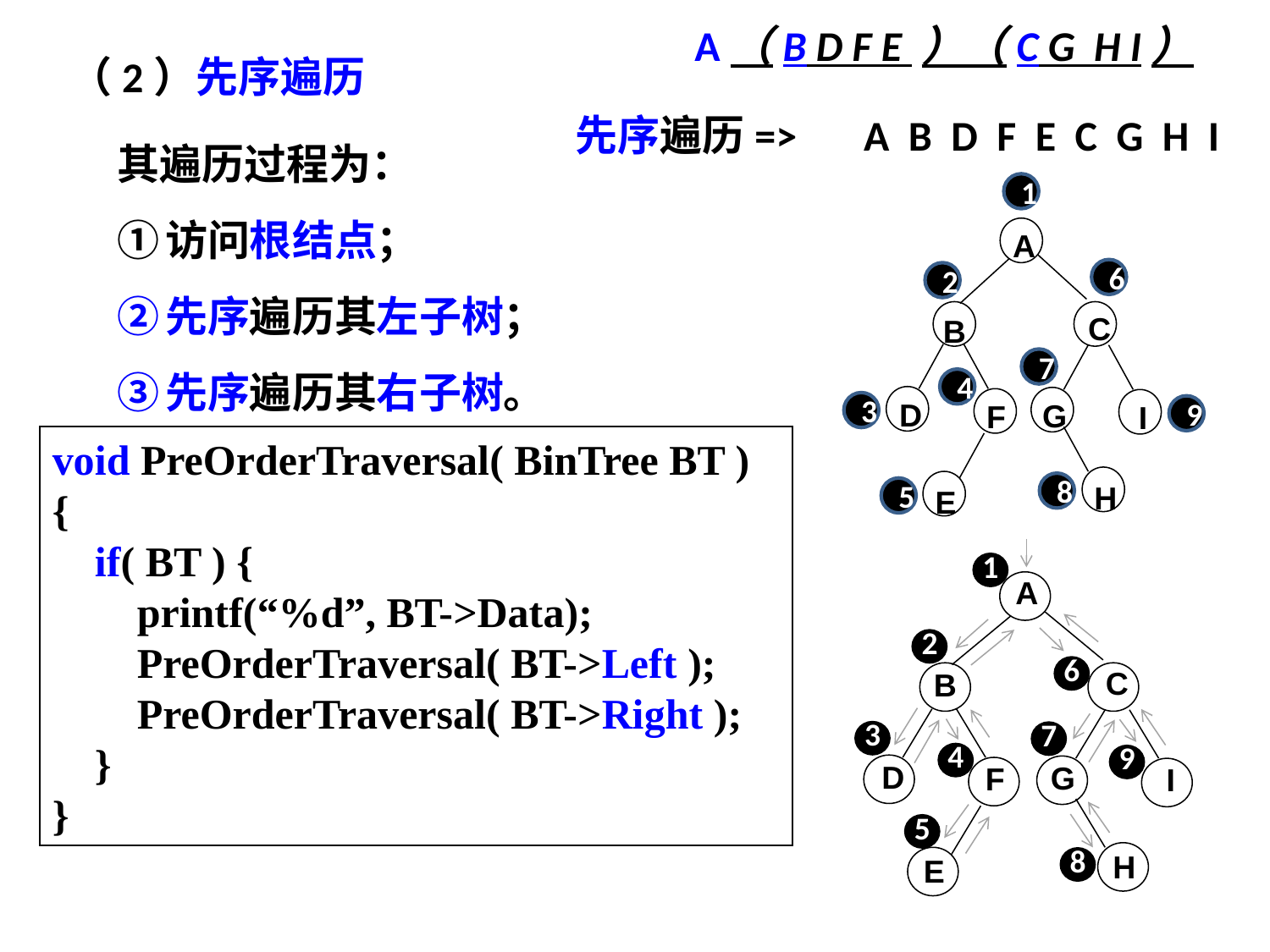

A（B D F E ）（C G  H I）
（2）先序遍历
先序遍历=>       A  B  D  F  E  C  G  H  I
其遍历过程为：
访问根结点；
先序遍历其左子树；
先序遍历其右子树。
1

A

C
B

D
G
F
I

4

H
E
6
2
7
4
3
9
void PreOrderTraversal( BinTree BT )
{
    if( BT ) {
        printf(“%d”, BT->Data);
        PreOrderTraversal( BT->Left );
        PreOrderTraversal( BT->Right );
    }
}
8
5
1

A

2

6

C
B

3

7

4

9

D
G
F
I

5

8

H
E